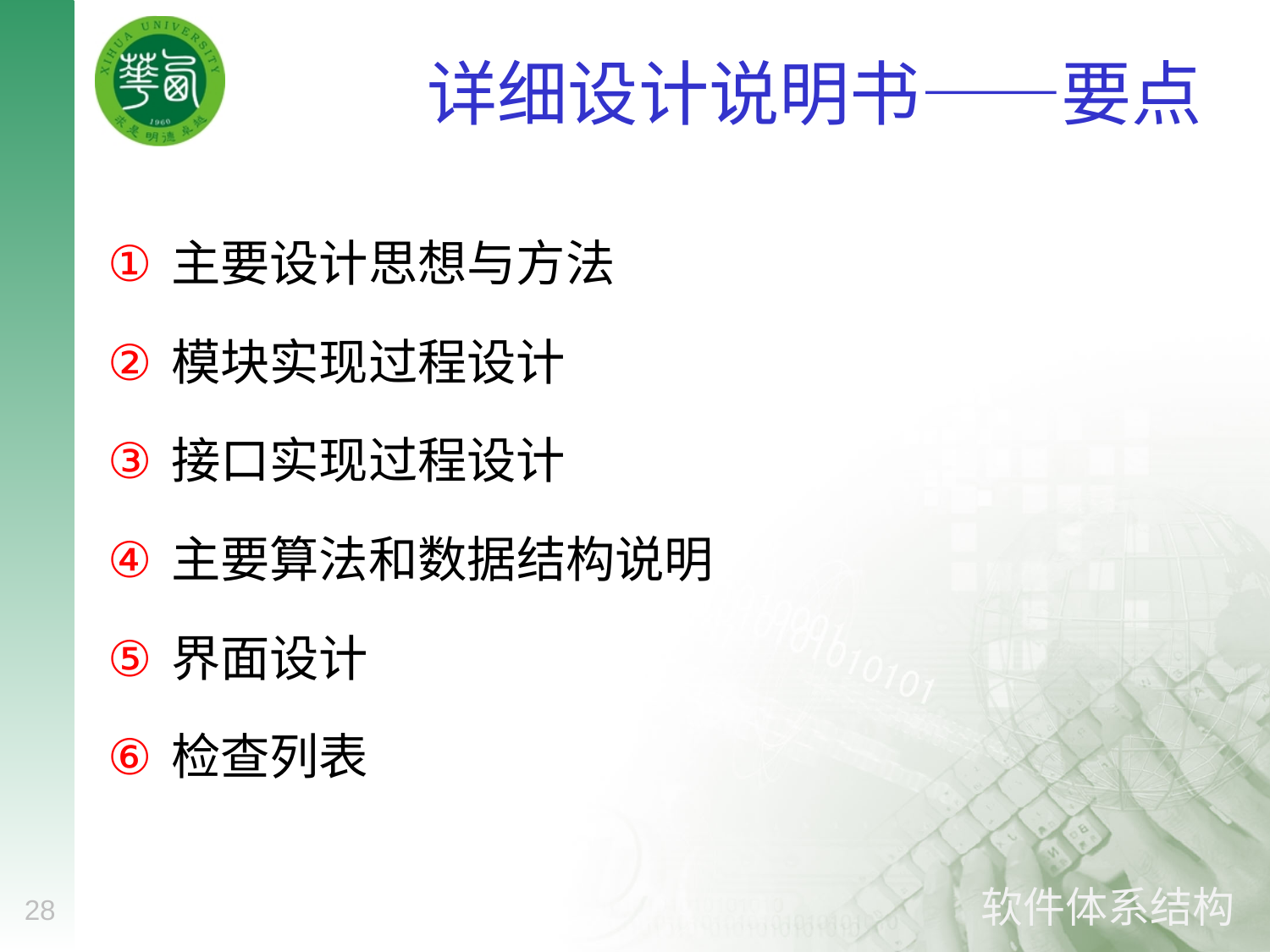

# 详细设计说明书——要点
主要设计思想与方法
模块实现过程设计
接口实现过程设计
主要算法和数据结构说明
界面设计
检查列表
28